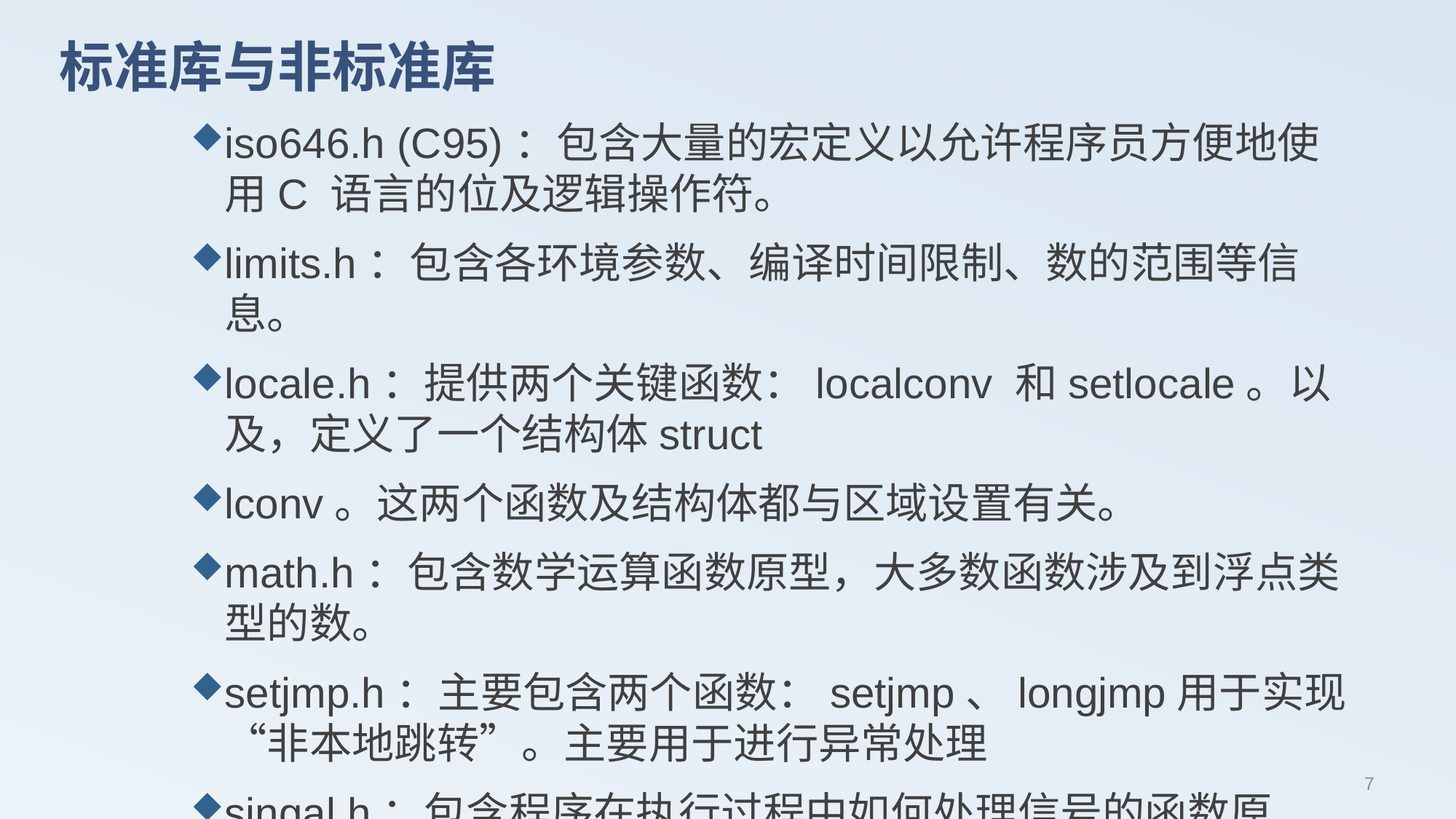

# 标准库与非标准库
iso646.h (C95)：包含大量的宏定义以允许程序员方便地使用C 语言的位及逻辑操作符。
limits.h：包含各环境参数、编译时间限制、数的范围等信息。
locale.h：提供两个关键函数：localconv 和setlocale。以及，定义了一个结构体struct
lconv。这两个函数及结构体都与区域设置有关。
math.h：包含数学运算函数原型，大多数函数涉及到浮点类型的数。
setjmp.h：主要包含两个函数：setjmp、longjmp用于实现“非本地跳转”。主要用于进行异常处理
singal.h：包含程序在执行过程中如何处理信号的函数原型。